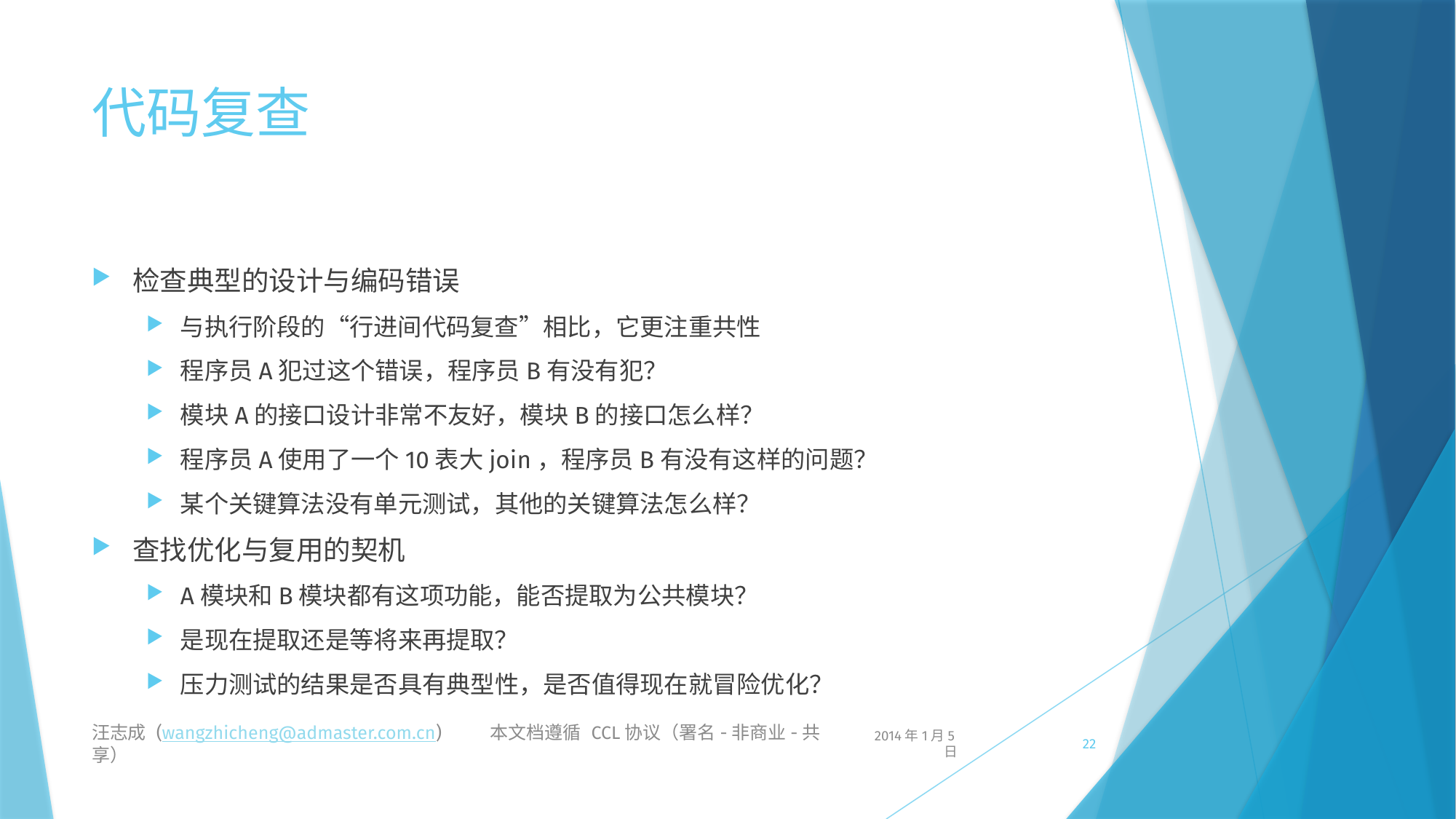

# 代码复查
检查典型的设计与编码错误
与执行阶段的“行进间代码复查”相比，它更注重共性
程序员A犯过这个错误，程序员B有没有犯？
模块A的接口设计非常不友好，模块B的接口怎么样？
程序员A使用了一个10表大join，程序员B有没有这样的问题？
某个关键算法没有单元测试，其他的关键算法怎么样？
查找优化与复用的契机
A模块和B模块都有这项功能，能否提取为公共模块？
是现在提取还是等将来再提取？
压力测试的结果是否具有典型性，是否值得现在就冒险优化？
汪志成 (wangzhicheng@admaster.com.cn)         本文档遵循 CCL协议（署名-非商业-共享）
2014年1月5日
22